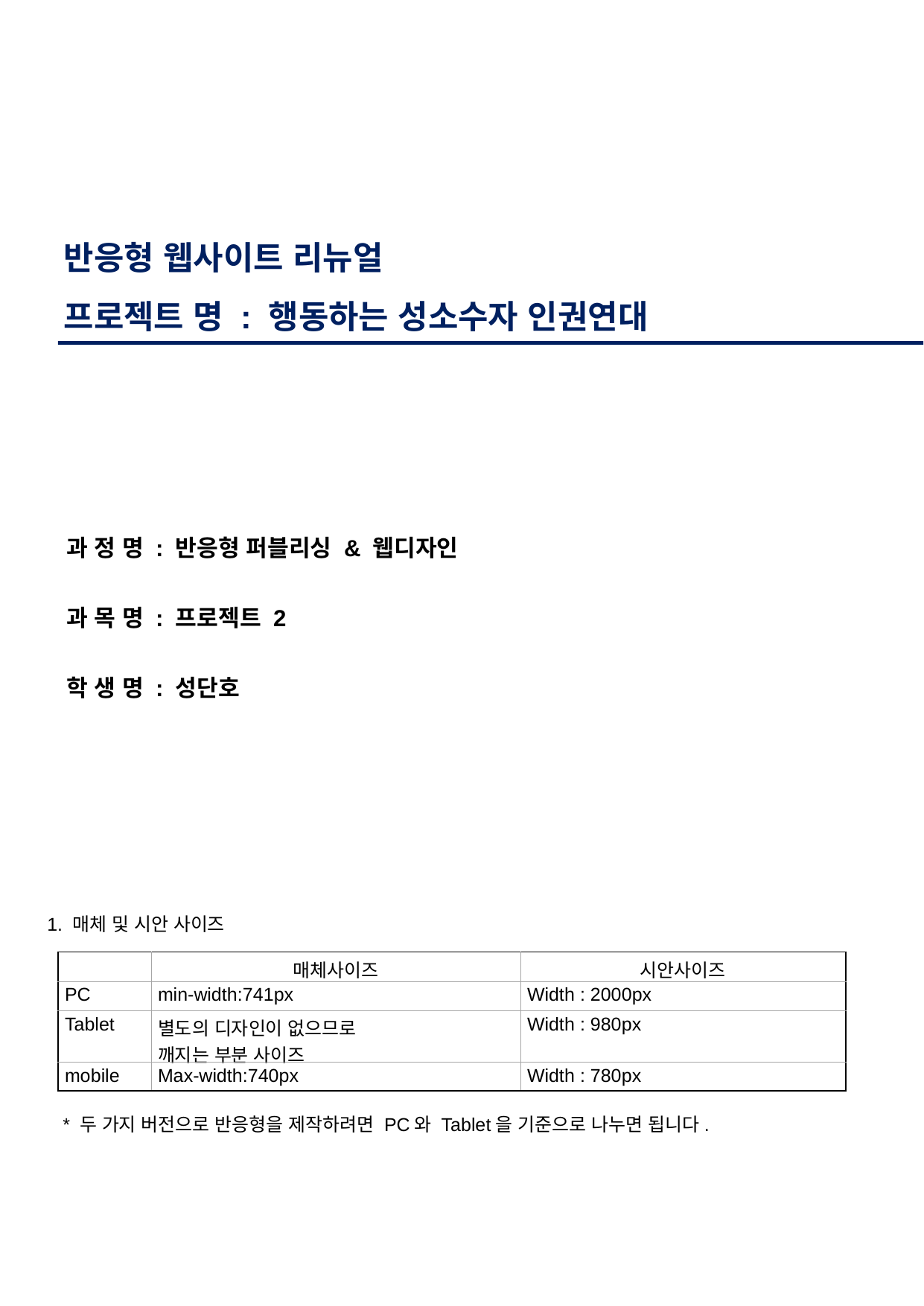

반응형 웹사이트 리뉴얼
프로젝트 명 : 행동하는 성소수자 인권연대

과 정 명 : 반응형 퍼블리싱 & 웹디자인
과 목 명 : 프로젝트 2
학 생 명 : 성단호
1. 매체 및 시안 사이즈

   * 두 가지 버전으로 반응형을 제작하려면 PC와 Tablet을 기준으로 나누면 됩니다.

|  | 매체사이즈 | 시안사이즈 |
| --- | --- | --- |
| PC | min-width:741px | Width : 2000px |
| Tablet | 별도의 디자인이 없으므로 깨지는 부분 사이즈 | Width : 980px |
| mobile | Max-width:740px | Width : 780px |